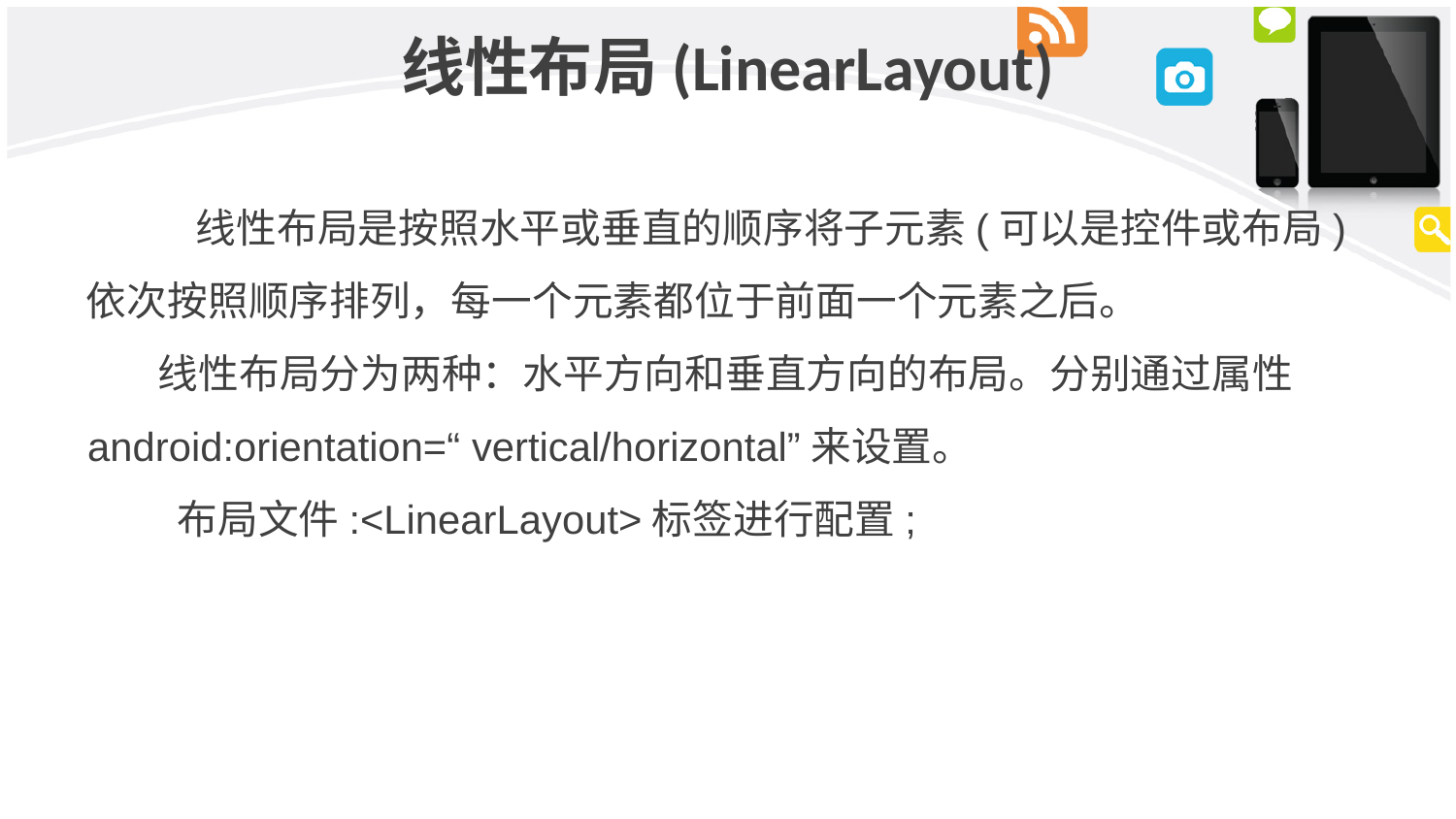

# 线性布局(LinearLayout)

      	 线性布局是按照水平或垂直的顺序将子元素(可以是控件或布局)
     依次按照顺序排列，每一个元素都位于前面一个元素之后。
             线性布局分为两种：水平方向和垂直方向的布局。分别通过属性
     android:orientation=“ vertical/horizontal”来设置。
	布局文件:<LinearLayout>标签进行配置;